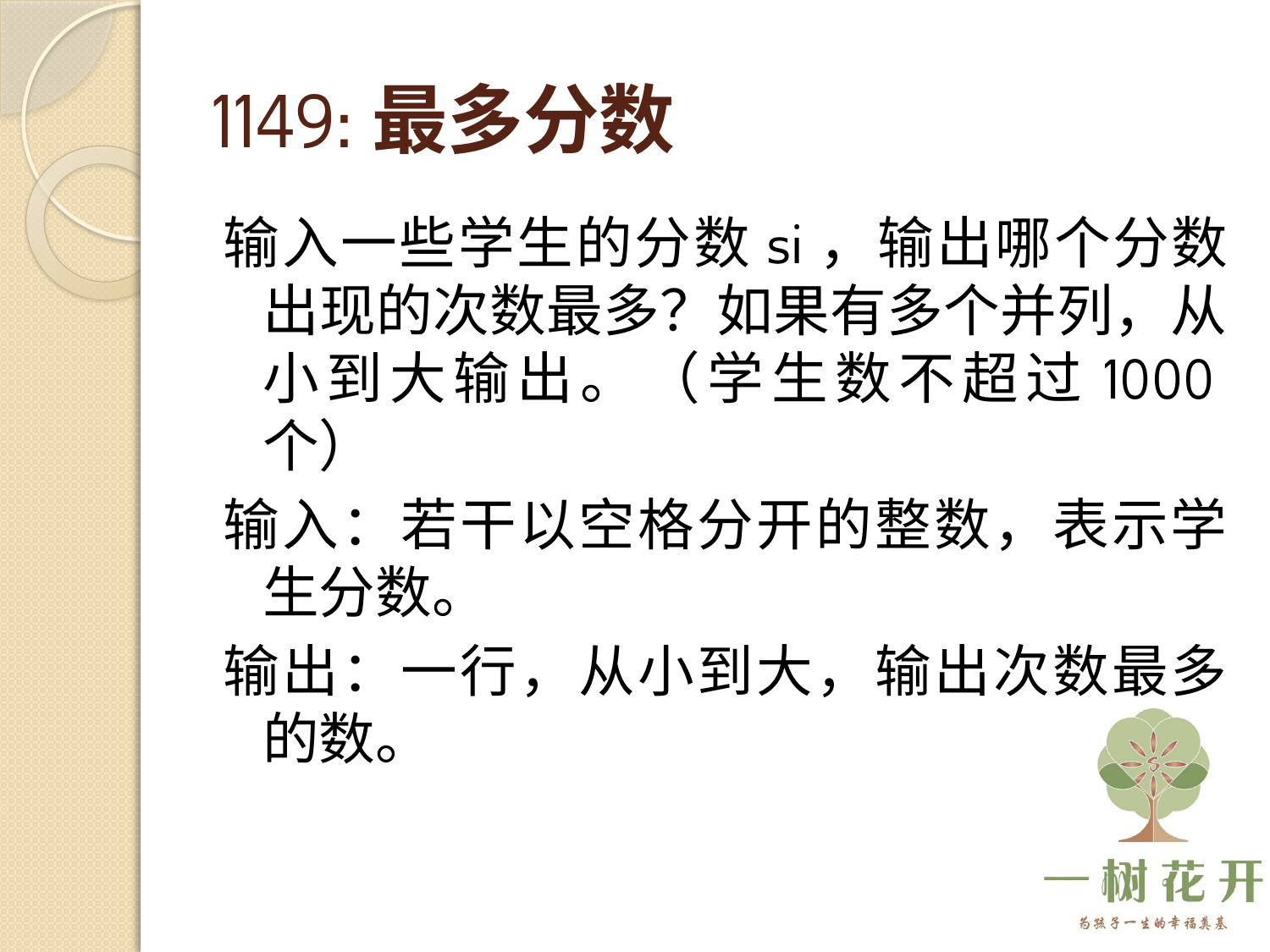

# 1149:最多分数
输入一些学生的分数si，输出哪个分数出现的次数最多？如果有多个并列，从小到大输出。（学生数不超过1000个）
输入：若干以空格分开的整数，表示学生分数。
输出：一行，从小到大，输出次数最多的数。